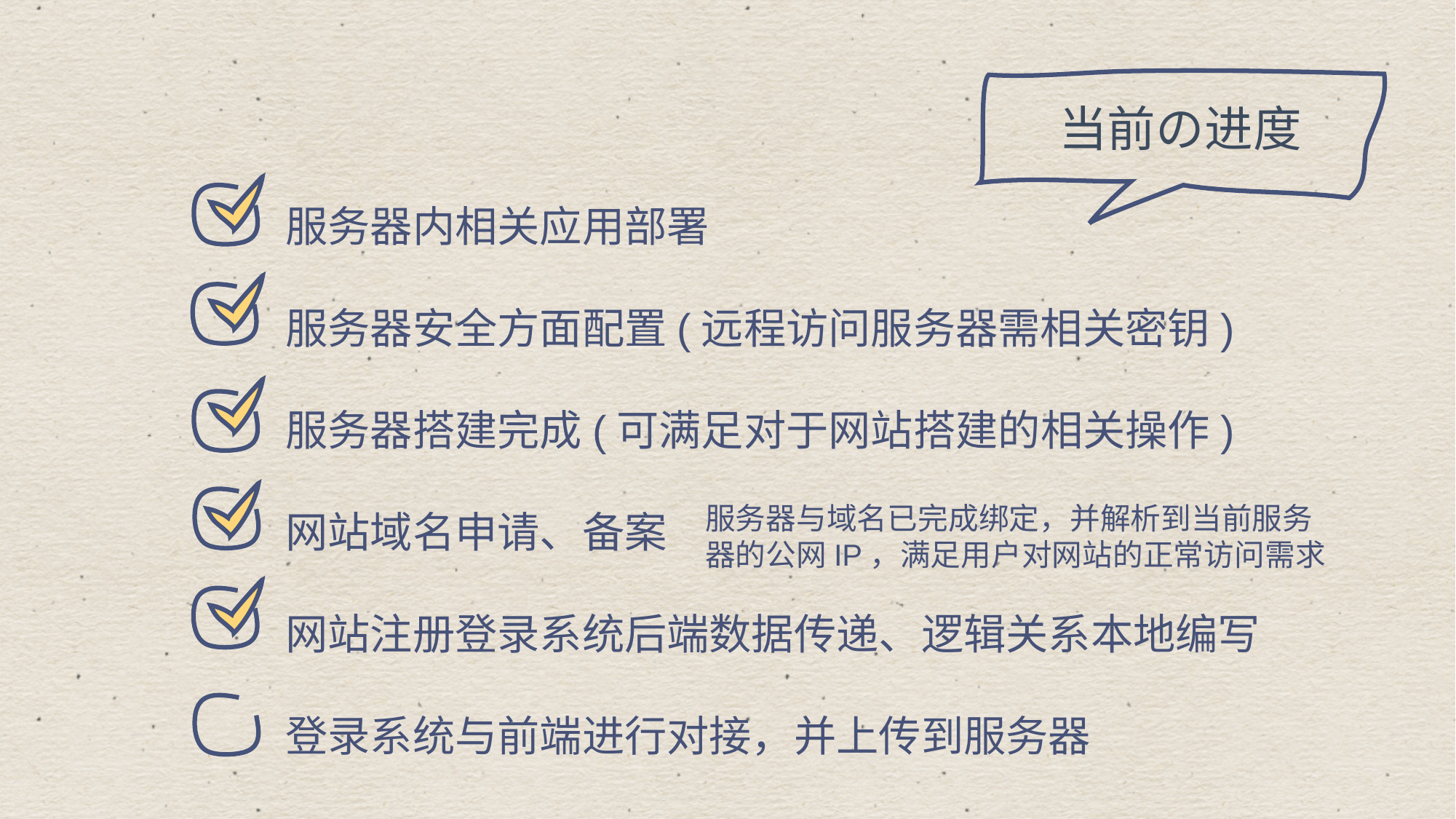

当前の进度
服务器内相关应用部署
服务器安全方面配置(远程访问服务器需相关密钥)
服务器搭建完成(可满足对于网站搭建的相关操作)
网站域名申请、备案
网站注册登录系统后端数据传递、逻辑关系本地编写
登录系统与前端进行对接，并上传到服务器

服务器与域名已完成绑定，并解析到当前服务器的公网IP，满足用户对网站的正常访问需求